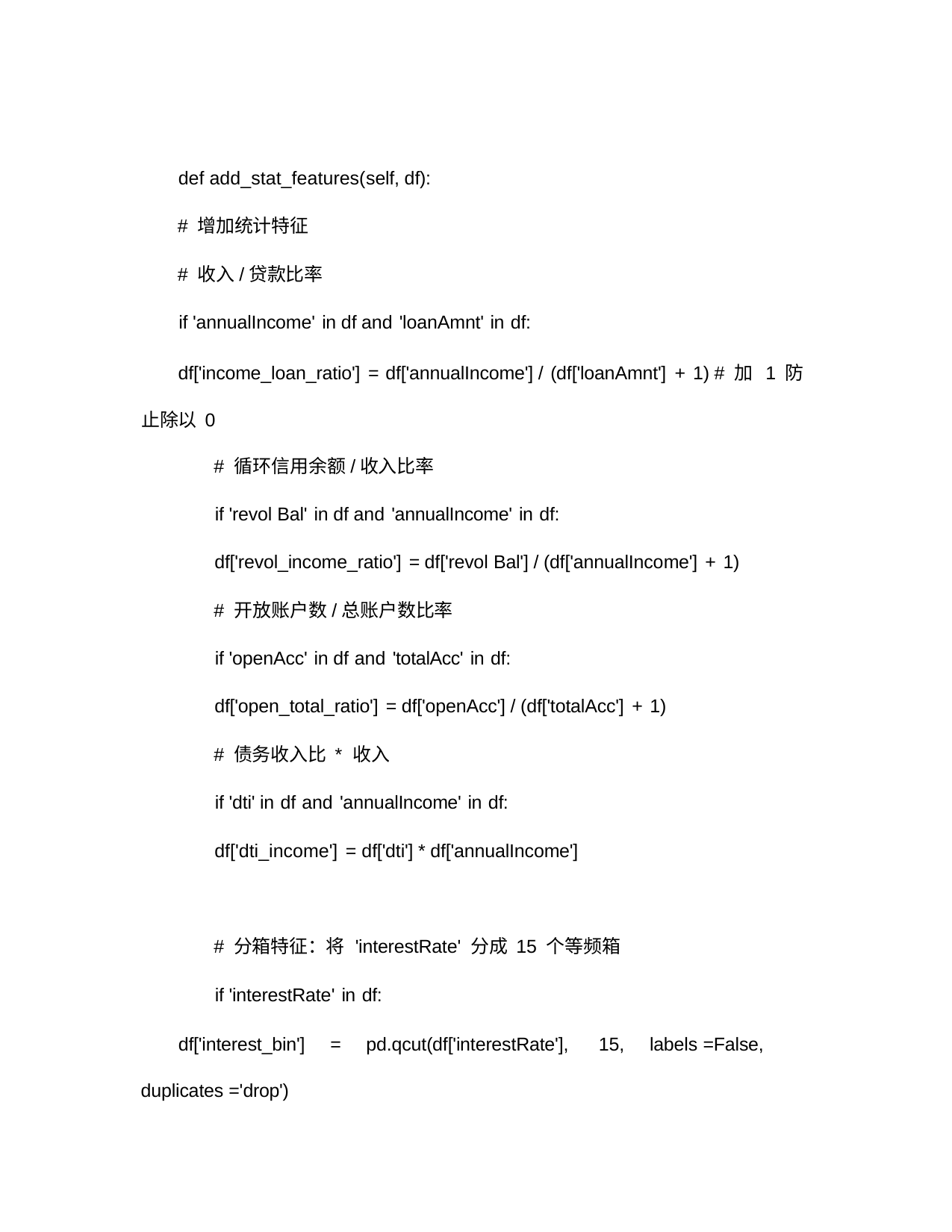

def add_stat_features(self, df):
# 增加统计特征
# 收入/贷款比率
if 'annualIncome' in df and 'loanAmnt' in df:
df['income_loan_ratio'] = df['annualIncome'] / (df['loanAmnt'] + 1) # 加  1 防止除以 0
# 循环信用余额/收入比率
if 'revol Bal' in df and 'annualIncome' in df:
df['revol_income_ratio'] = df['revol Bal'] / (df['annualIncome'] + 1)
# 开放账户数/总账户数比率
if 'openAcc' in df and 'totalAcc' in df:
df['open_total_ratio'] = df['openAcc'] / (df['totalAcc'] + 1)
# 债务收入比 * 收入
if 'dti' in df and 'annualIncome' in df:
df['dti_income'] = df['dti'] * df['annualIncome']

# 分箱特征：将 'interestRate' 分成 15 个等频箱
if 'interestRate' in df:
df['interest_bin']     =     pd.qcut(df['interestRate'],      15,     labels =False,  duplicates ='drop')